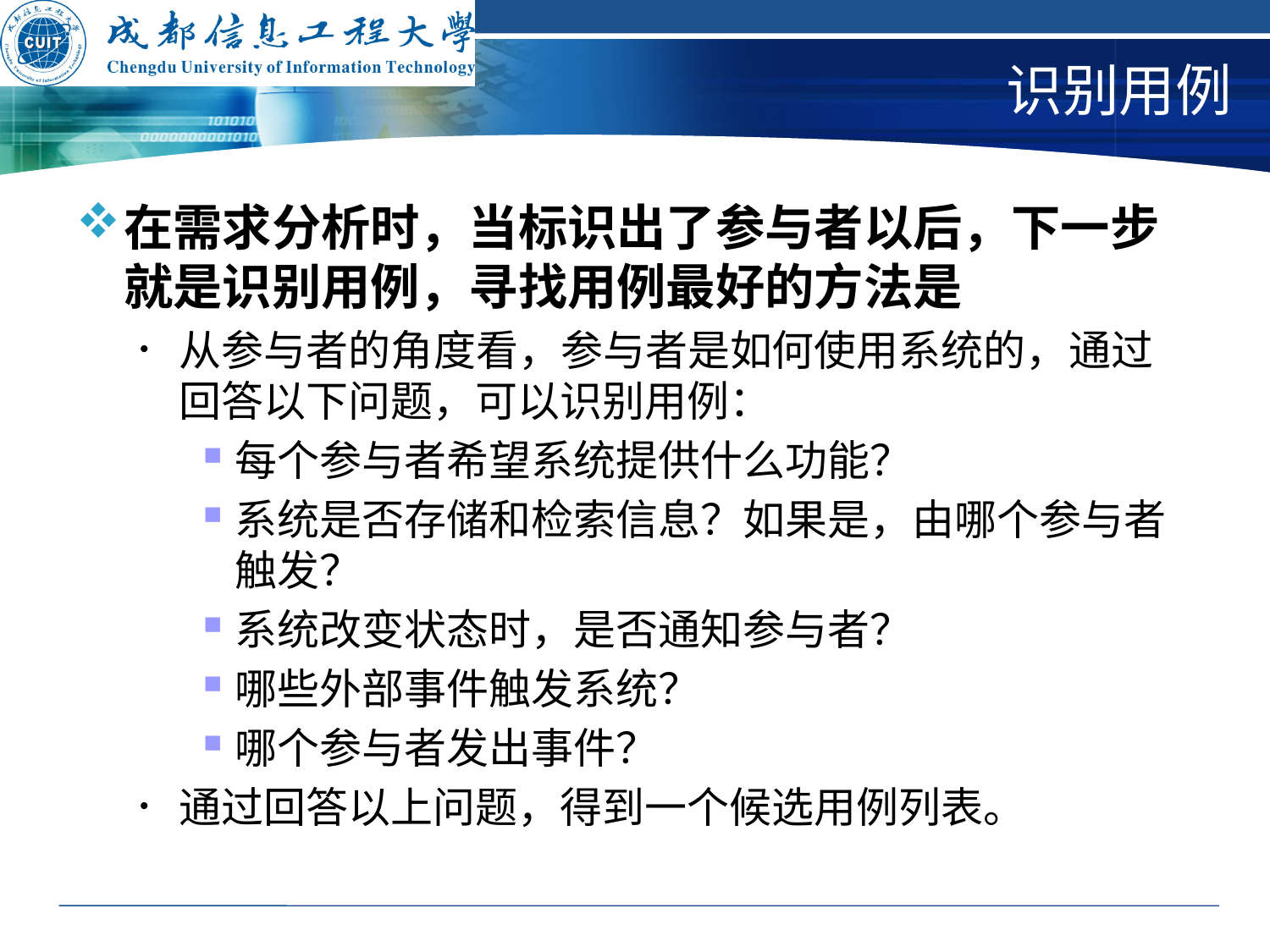

# 识别用例
在需求分析时，当标识出了参与者以后，下一步就是识别用例，寻找用例最好的方法是
从参与者的角度看，参与者是如何使用系统的，通过回答以下问题，可以识别用例：
每个参与者希望系统提供什么功能？
系统是否存储和检索信息？如果是，由哪个参与者触发？
系统改变状态时，是否通知参与者？
哪些外部事件触发系统？
哪个参与者发出事件？
通过回答以上问题，得到一个候选用例列表。